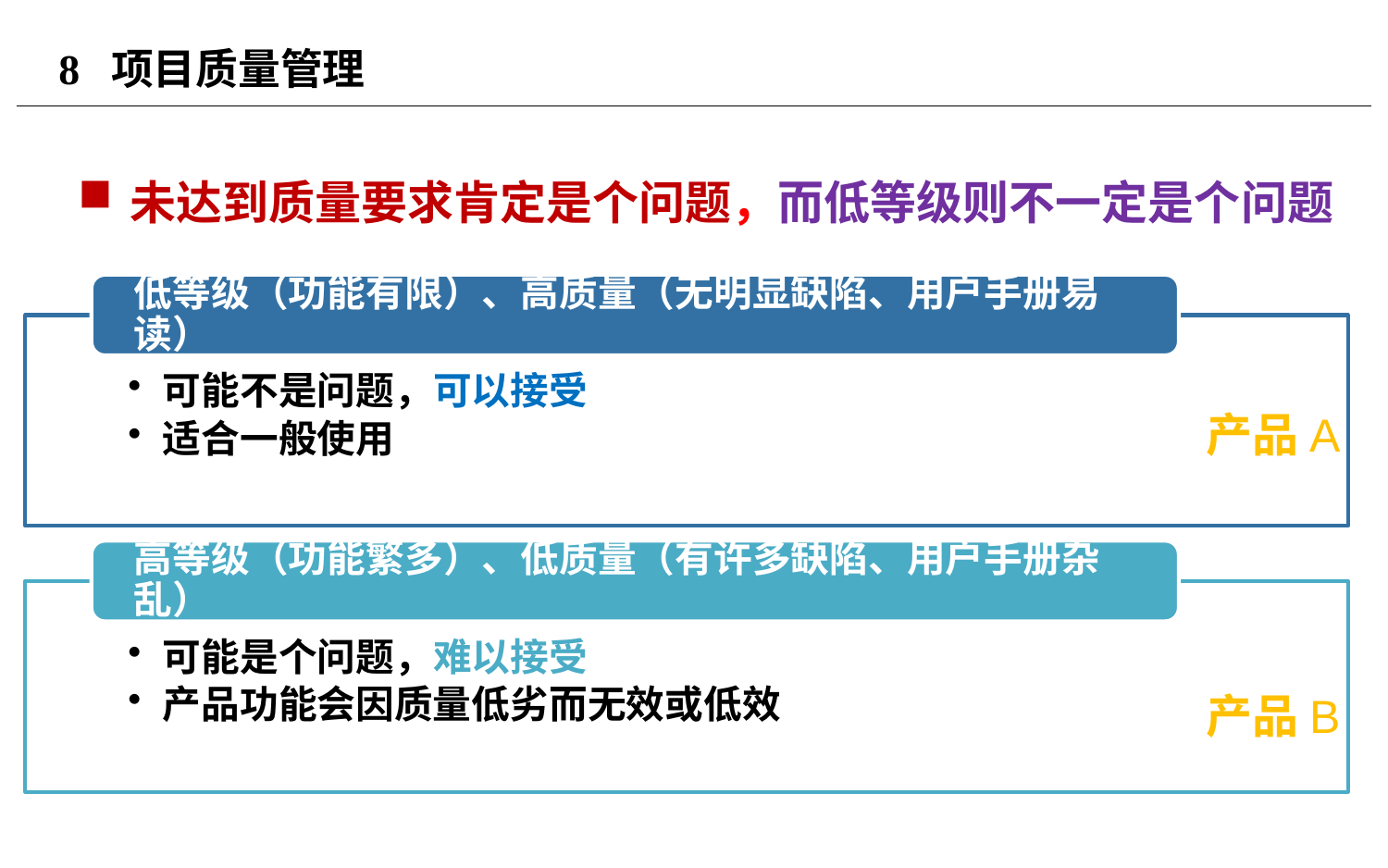

# 8  项目质量管理
未达到质量要求肯定是个问题，而低等级则不一定是个问题
可能不是问题，可以接受
适合一般使用
低等级（功能有限）、高质量（无明显缺陷、用户手册易读）
可能是个问题，难以接受
产品功能会因质量低劣而无效或低效
高等级（功能繁多）、低质量（有许多缺陷、用户手册杂乱）
产品A
产品B